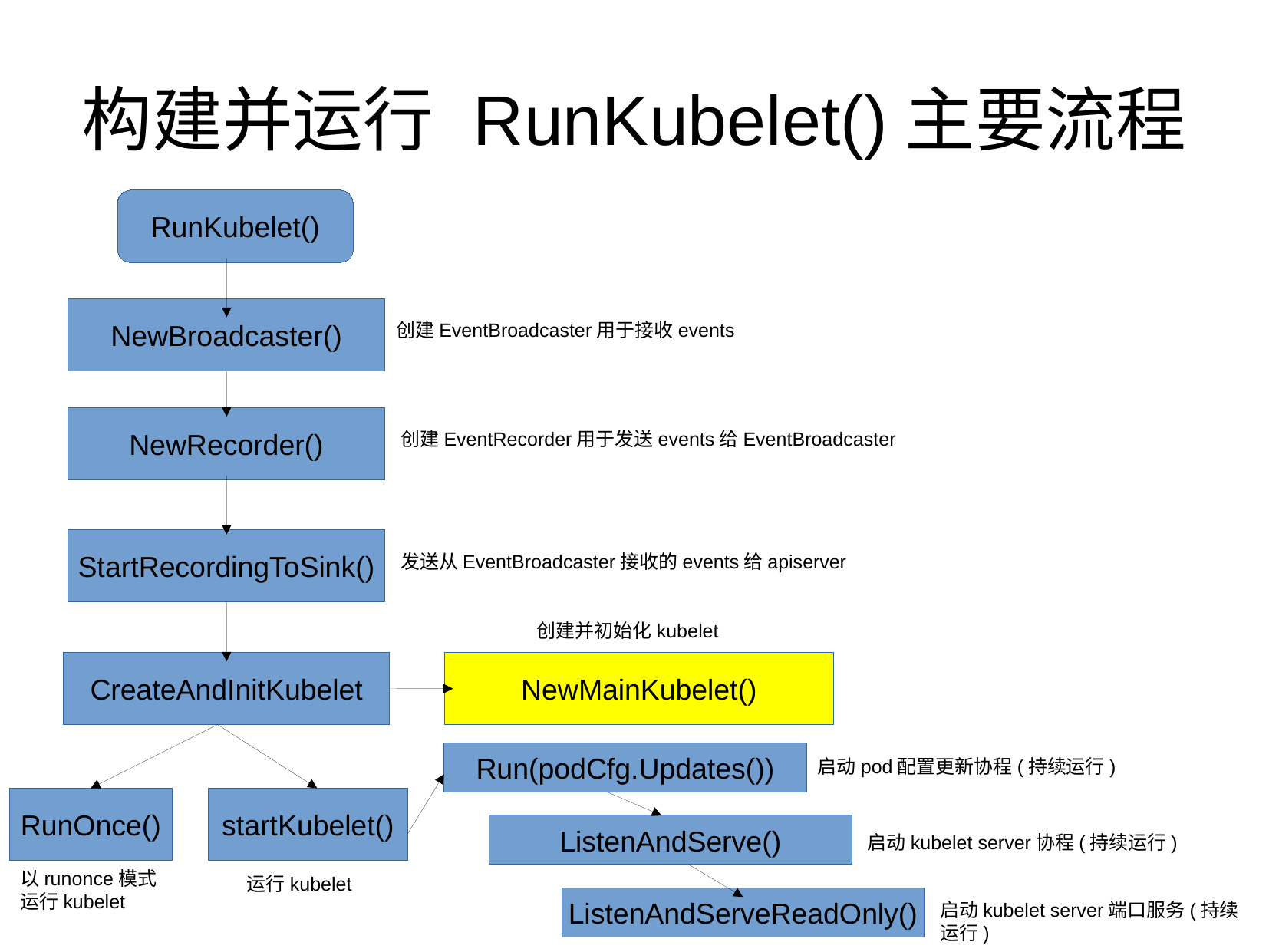

构建并运行 RunKubelet()主要流程
RunKubelet()

NewBroadcaster()
创建EventBroadcaster用于接收events

NewRecorder()
创建EventRecorder用于发送events给EventBroadcaster

StartRecordingToSink()
发送从EventBroadcaster接收的events给apiserver

创建并初始化kubelet
CreateAndInitKubelet
NewMainKubelet()

Run(podCfg.Updates())
启动pod配置更新协程(持续运行)

RunOnce()
startKubelet()

ListenAndServe()
启动kubelet server协程(持续运行)
以runonce模式运行kubelet

运行kubelet
ListenAndServeReadOnly()
启动kubelet server端口服务(持续运行)